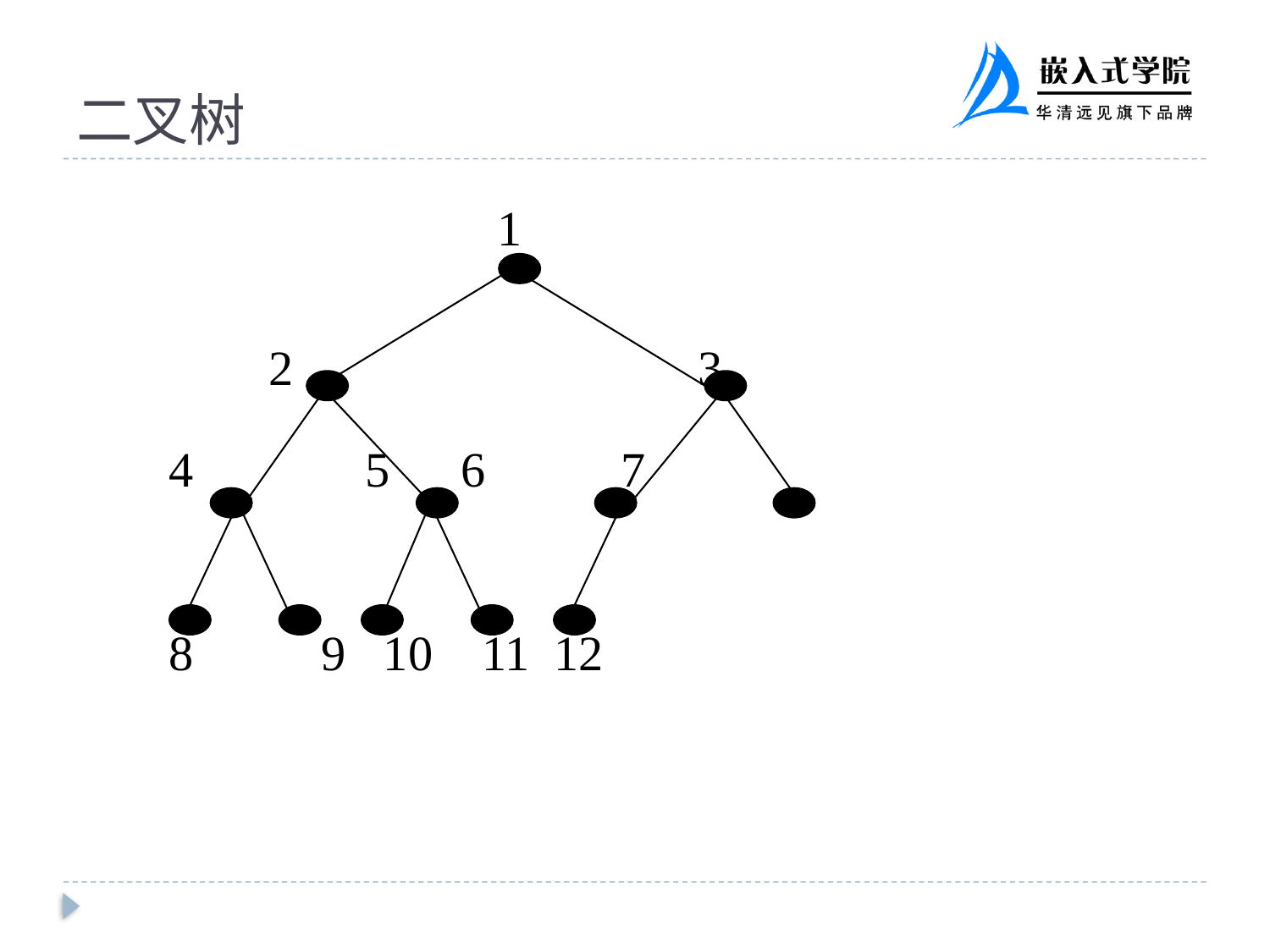

# 二叉树
			        1

	          2   		              3
     4              5	     6           7

     8	    9   10    11  12

124